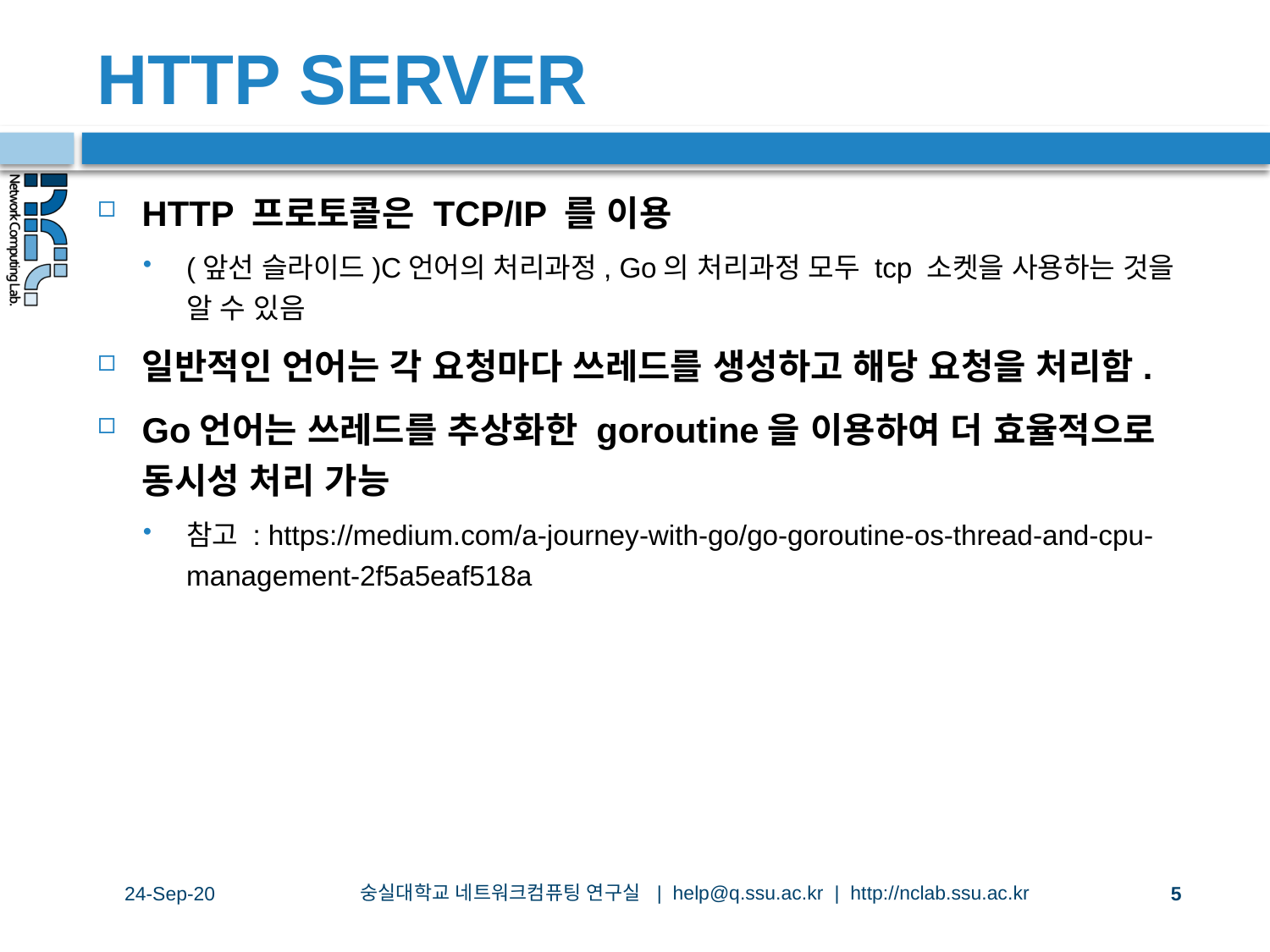

# HTTP SERVER
HTTP 프로토콜은 TCP/IP 를 이용
(앞선 슬라이드)C언어의 처리과정, Go의 처리과정 모두 tcp 소켓을 사용하는 것을 알 수 있음
일반적인 언어는 각 요청마다 쓰레드를 생성하고 해당 요청을 처리함.
Go언어는 쓰레드를 추상화한 goroutine을 이용하여 더 효율적으로 동시성 처리 가능
참고 : https://medium.com/a-journey-with-go/go-goroutine-os-thread-and-cpu-management-2f5a5eaf518a
숭실대학교 네트워크컴퓨팅 연구실  |  help@q.ssu.ac.kr  |  http://nclab.ssu.ac.kr
24-Sep-20
5